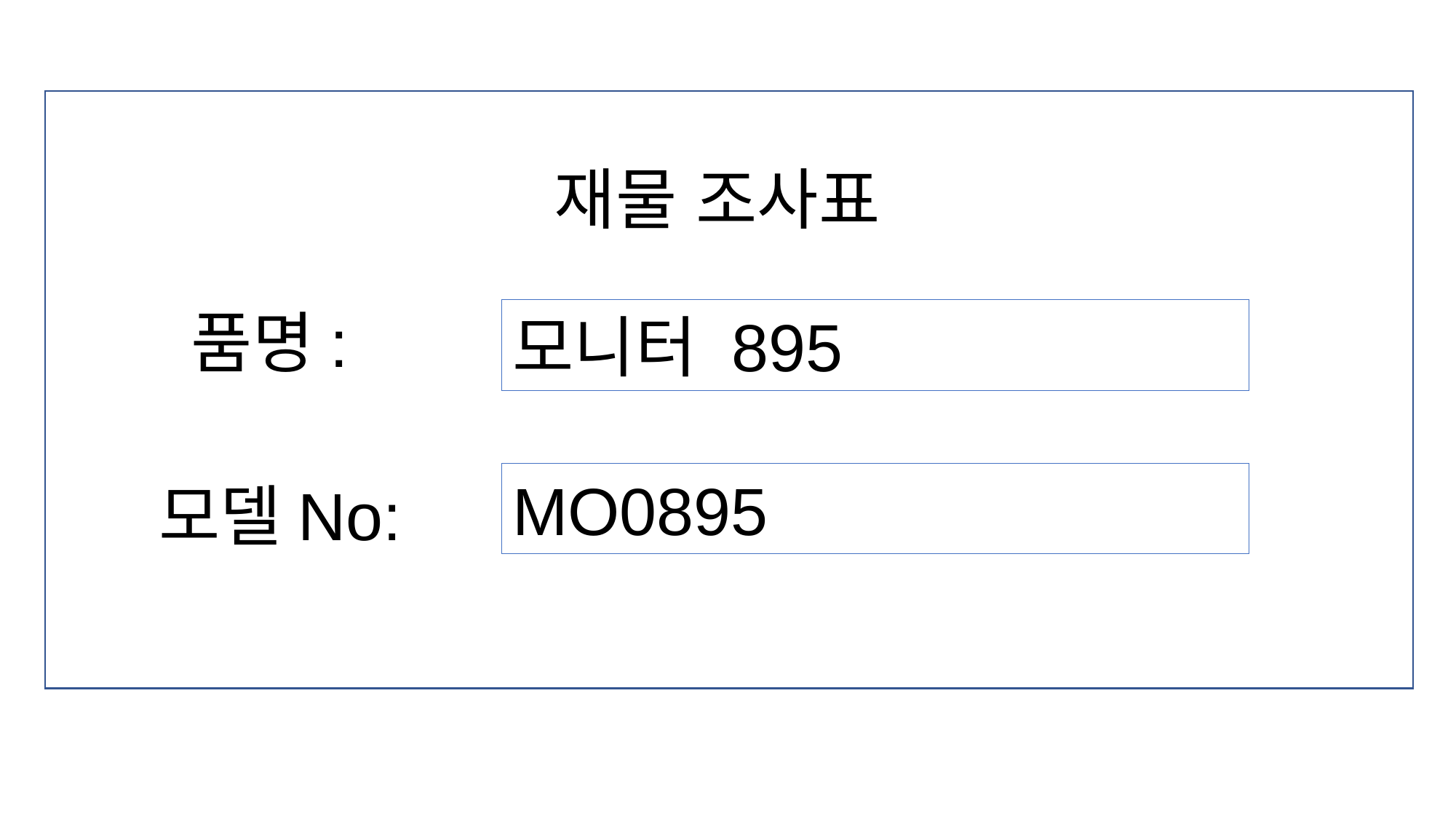

재물 조사표
품명:
모니터 895
MO0895
모델No: